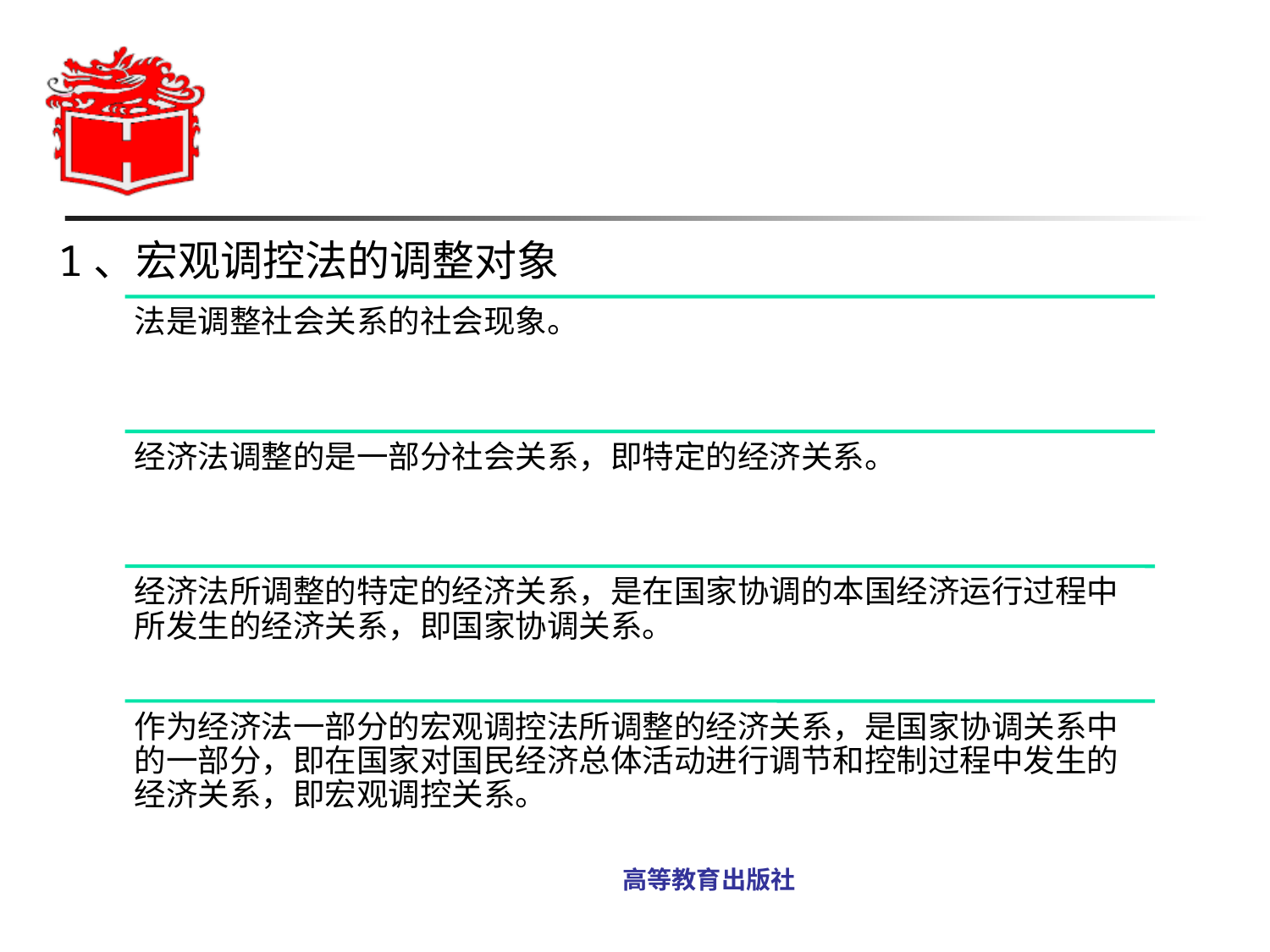

1、宏观调控法的调整对象

法是调整社会关系的社会现象。
经济法调整的是一部分社会关系，即特定的经济关系。
经济法所调整的特定的经济关系，是在国家协调的本国经济运行过程中所发生的经济关系，即国家协调关系。
作为经济法一部分的宏观调控法所调整的经济关系，是国家协调关系中的一部分，即在国家对国民经济总体活动进行调节和控制过程中发生的经济关系，即宏观调控关系。

高等教育出版社